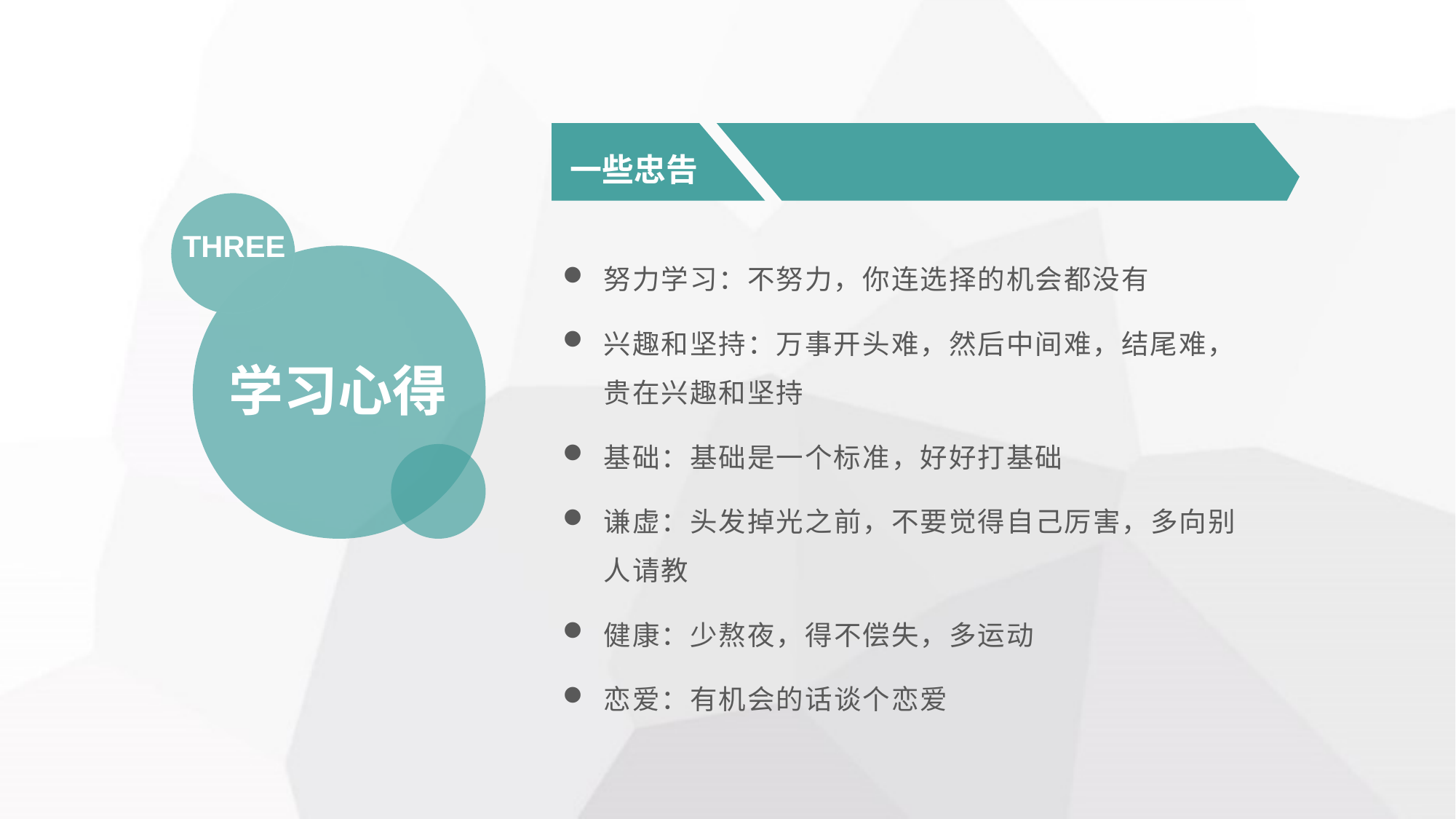

一些忠告

THREE

努力学习：不努力，你连选择的机会都没有
兴趣和坚持：万事开头难，然后中间难，结尾难，贵在兴趣和坚持
基础：基础是一个标准，好好打基础
谦虚：头发掉光之前，不要觉得自己厉害，多向别人请教
健康：少熬夜，得不偿失，多运动
恋爱：有机会的话谈个恋爱
学习心得